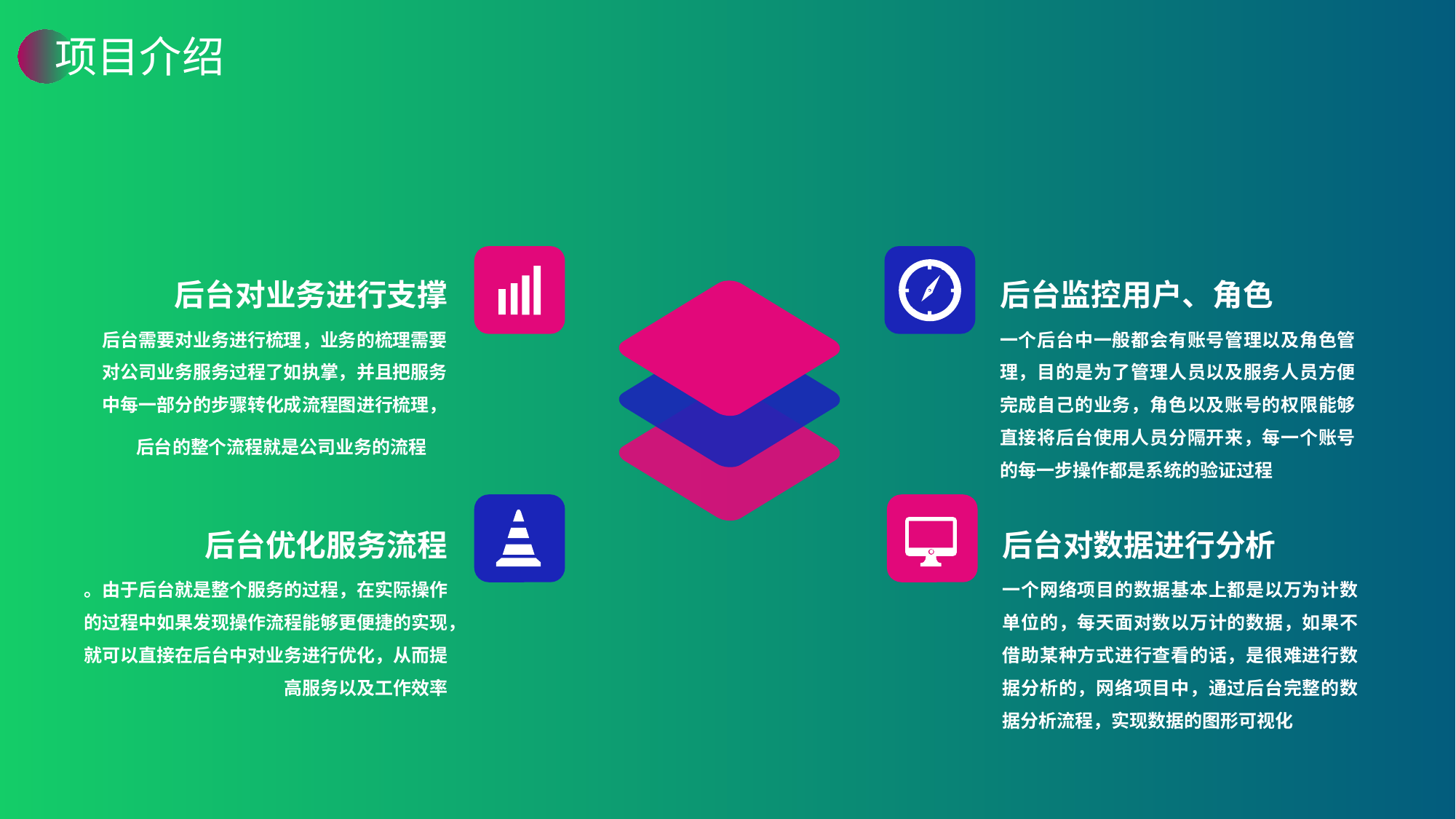

项目介绍

后台对业务进行支撑
后台需要对业务进行梳理，业务的梳理需要对公司业务服务过程了如执掌，并且把服务中每一部分的步骤转化成流程图进行梳理，后台的整个流程就是公司业务的流程

后台监控用户、角色
一个后台中一般都会有账号管理以及角色管理，目的是为了管理人员以及服务人员方便完成自己的业务，角色以及账号的权限能够直接将后台使用人员分隔开来，每一个账号的每一步操作都是系统的验证过程

后台优化服务流程
。由于后台就是整个服务的过程，在实际操作的过程中如果发现操作流程能够更便捷的实现，就可以直接在后台中对业务进行优化，从而提高服务以及工作效率

后台对数据进行分析
一个网络项目的数据基本上都是以万为计数单位的，每天面对数以万计的数据，如果不借助某种方式进行查看的话，是很难进行数据分析的，网络项目中，通过后台完整的数据分析流程，实现数据的图形可视化